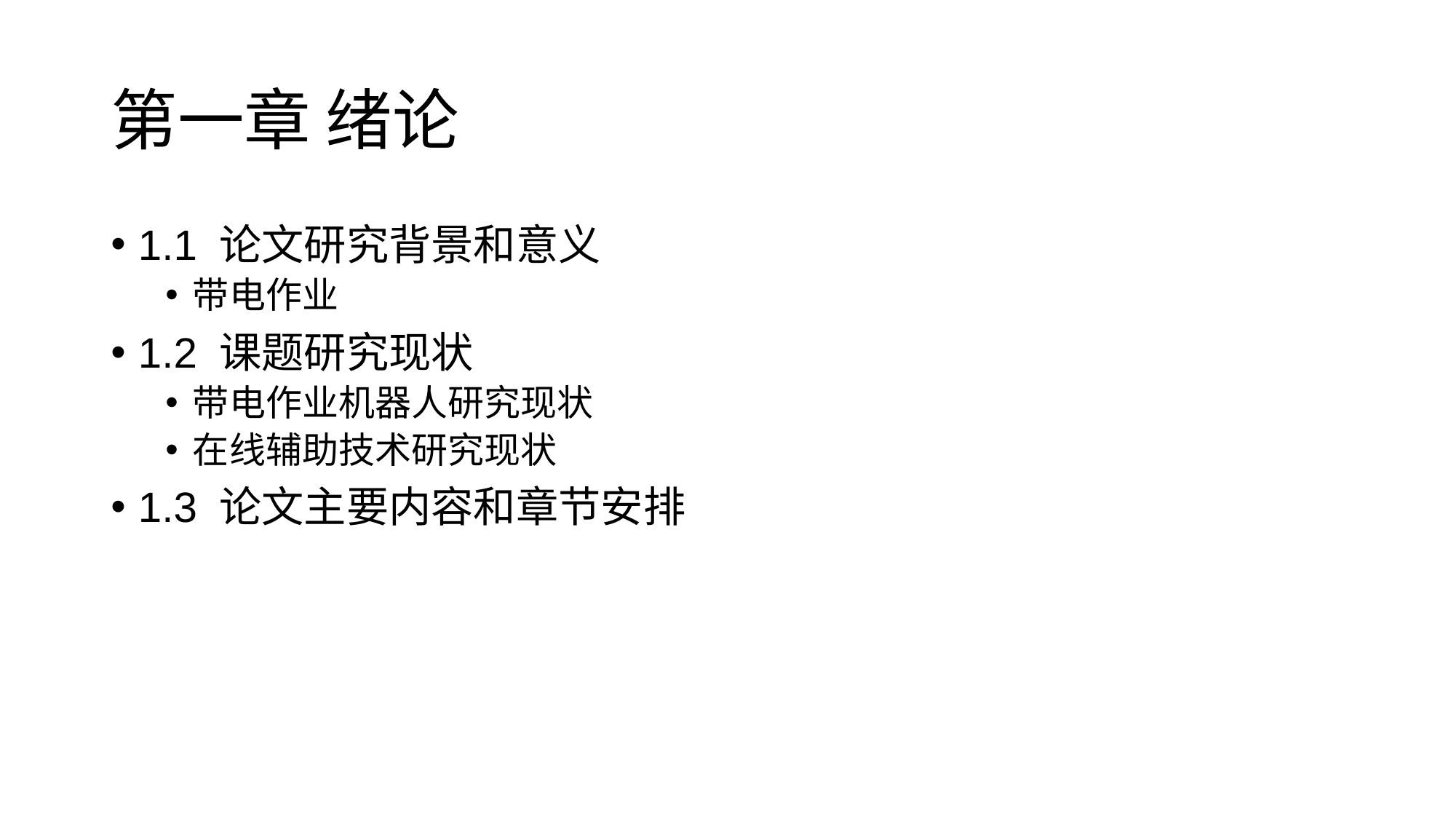

# 第一章 绪论
1.1 论文研究背景和意义
带电作业
1.2 课题研究现状
带电作业机器人研究现状
在线辅助技术研究现状
1.3 论文主要内容和章节安排